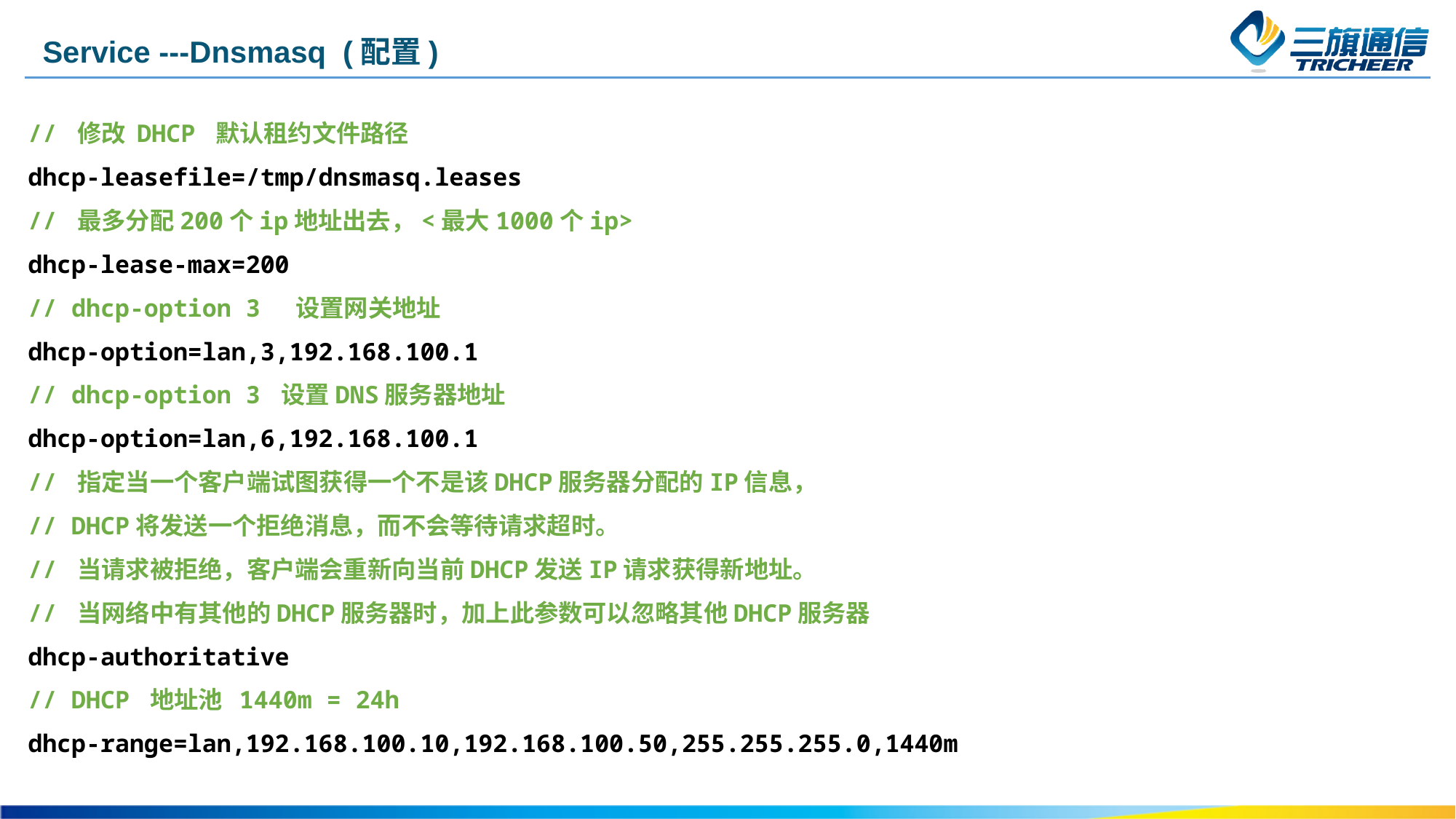

Service ---Dnsmasq  (配置)
// 修改 DHCP 默认租约文件路径
dhcp-leasefile=/tmp/dnsmasq.leases
// 最多分配200个ip地址出去，<最大1000个ip>
dhcp-lease-max=200
// dhcp-option 3  设置网关地址
dhcp-option=lan,3,192.168.100.1
// dhcp-option 3 设置DNS服务器地址
dhcp-option=lan,6,192.168.100.1
// 指定当一个客户端试图获得一个不是该DHCP服务器分配的IP信息，
// DHCP将发送一个拒绝消息，而不会等待请求超时。
// 当请求被拒绝，客户端会重新向当前DHCP发送IP请求获得新地址。
// 当网络中有其他的DHCP服务器时，加上此参数可以忽略其他DHCP服务器
dhcp-authoritative
// DHCP 地址池  1440m = 24h
dhcp-range=lan,192.168.100.10,192.168.100.50,255.255.255.0,1440m